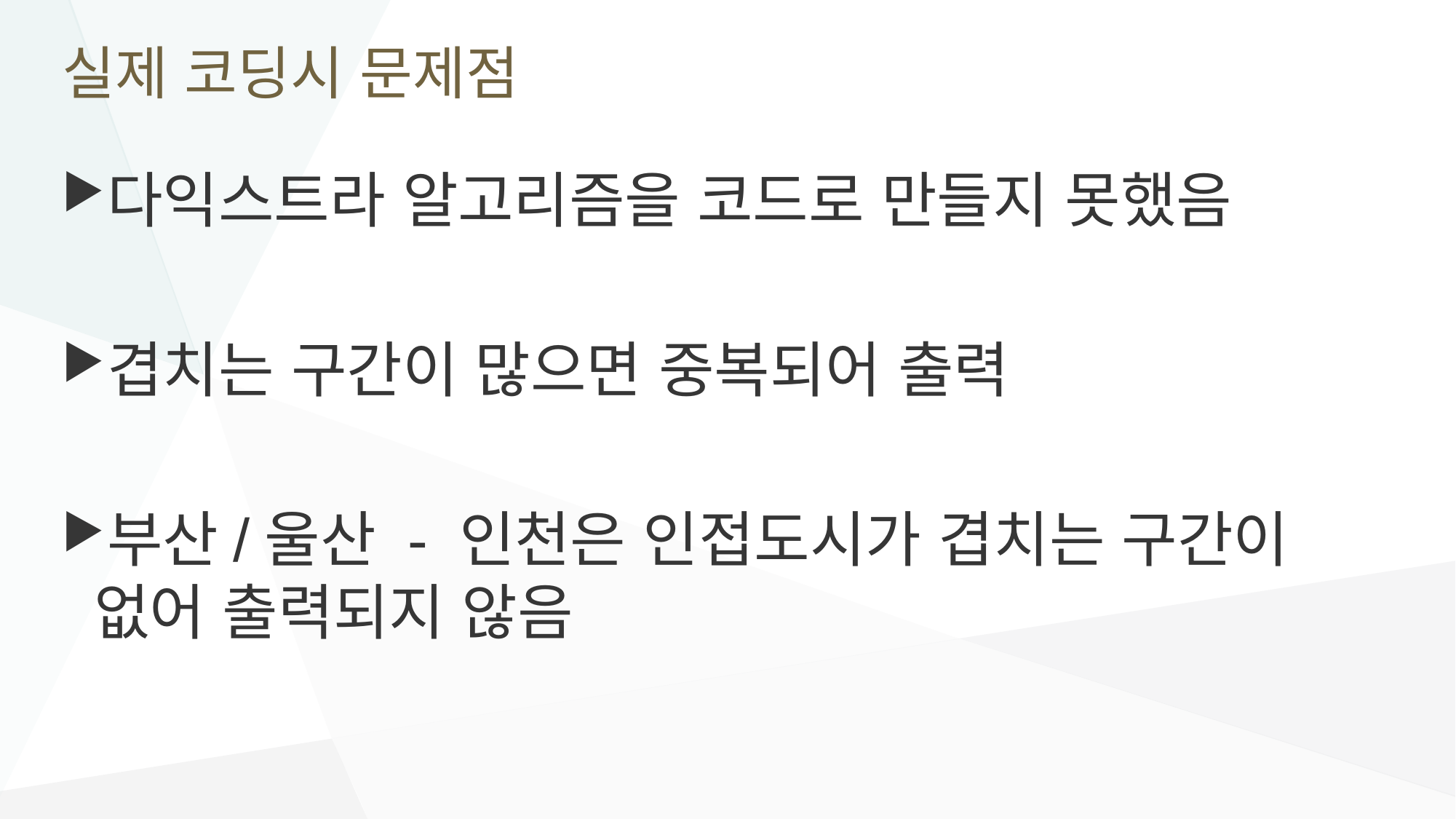

# 실제 코딩시 문제점
다익스트라 알고리즘을 코드로 만들지 못했음

겹치는 구간이 많으면 중복되어 출력

부산/울산 - 인천은 인접도시가 겹치는 구간이 없어 출력되지 않음